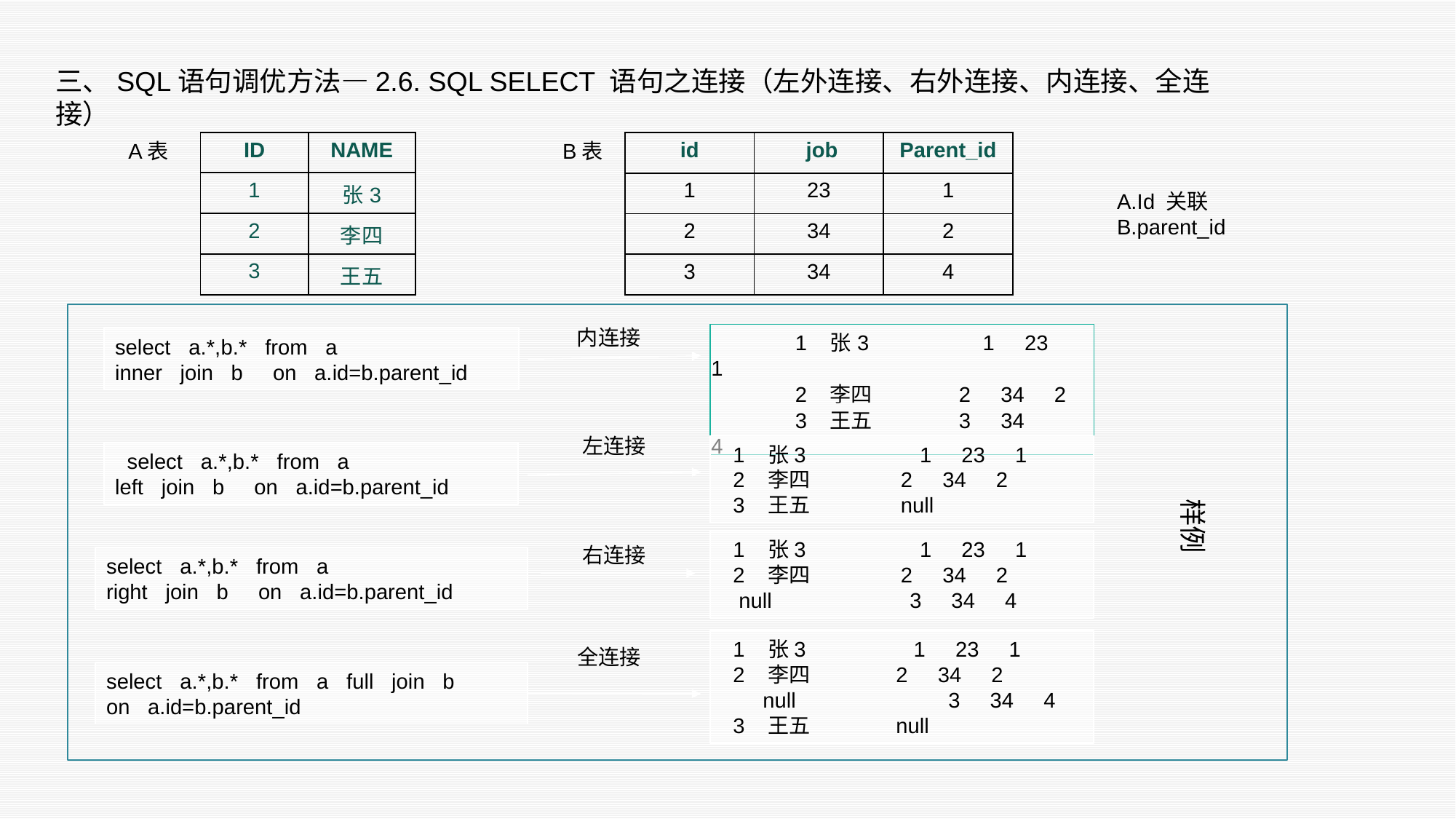

三、SQL语句调优方法—2.6. SQL SELECT 语句之连接（左外连接、右外连接、内连接、全连接）
A表
| ID | NAME |
| --- | --- |
| 1 | 张3 |
| 2 | 李四 |
| 3 | 王五 |
B表
| id | job | Parent\_id |
| --- | --- | --- |
| 1 | 23 | 1 |
| 2 | 34 | 2 |
| 3 | 34 | 4 |
A.Id 关联B.parent_id

内连接
| 1   张3                   1     23     1 |
| --- |
| 2   李四                 2     34     2 |
| 3   王五                 3     34     4 |
select   a.*,b.*   from   a
inner   join   b     on   a.id=b.parent_id
左连接
  1   张3                   1     23     1   
  2   李四                  2     34     2   
  3   王五                  null
  select   a.*,b.*   from   a
left   join   b     on   a.id=b.parent_id
样例
  1   张3                   1     23     1   
  2   李四                  2     34     2   
   null                       3     34     4
右连接
select   a.*,b.*   from   a
right   join   b     on   a.id=b.parent_id
  1   张3                  1     23     1   
  2   李四                 2     34     2   
       null               　　  3     34     4   
  3   王五                 null
全连接
select   a.*,b.*   from   a   full   join   b     on   a.id=b.parent_id